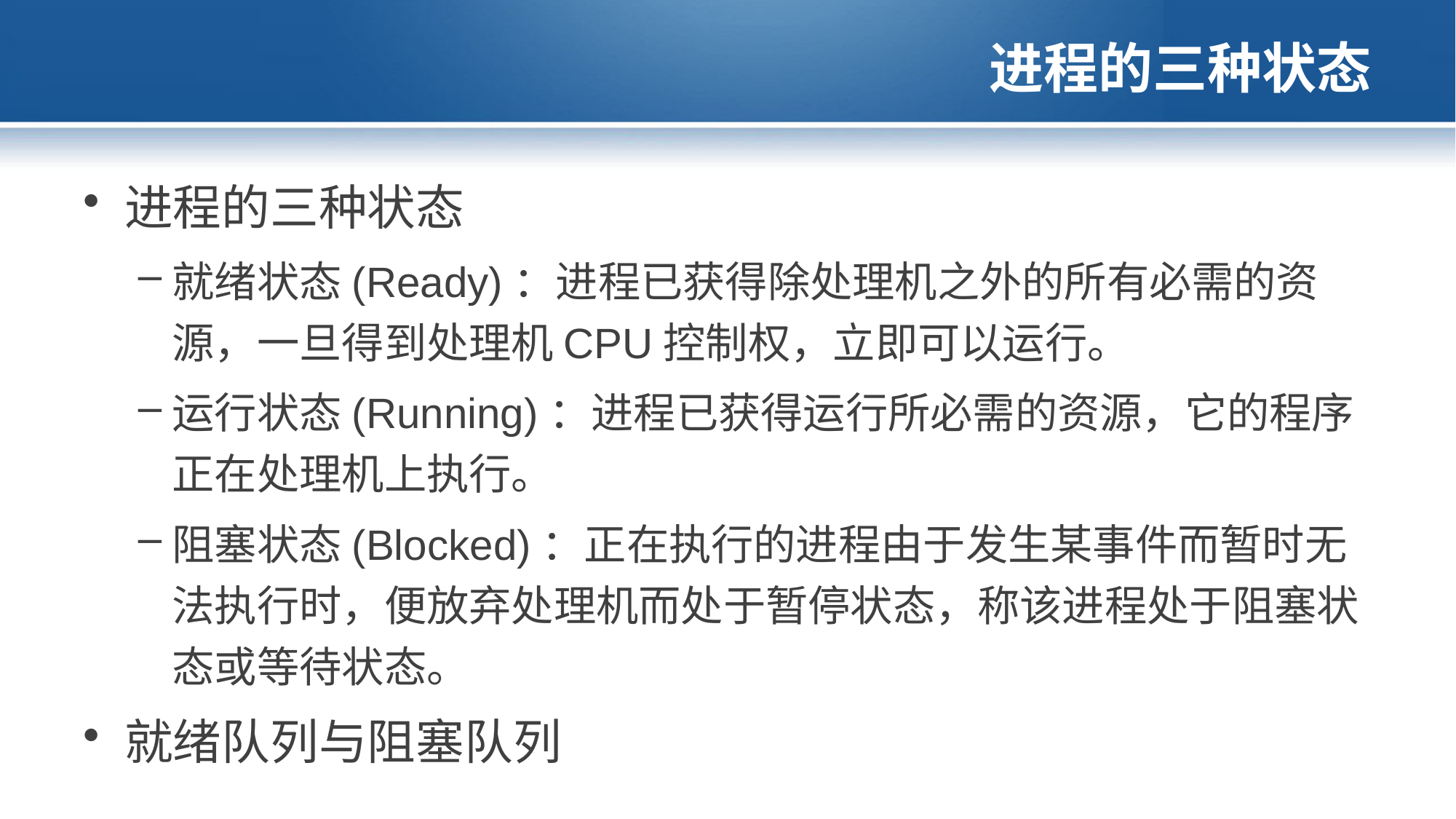

# 进程的三种状态
进程的三种状态
就绪状态(Ready)：进程已获得除处理机之外的所有必需的资源，一旦得到处理机CPU控制权，立即可以运行。
运行状态(Running)：进程已获得运行所必需的资源，它的程序正在处理机上执行。
阻塞状态(Blocked)：正在执行的进程由于发生某事件而暂时无法执行时，便放弃处理机而处于暂停状态，称该进程处于阻塞状态或等待状态。
就绪队列与阻塞队列